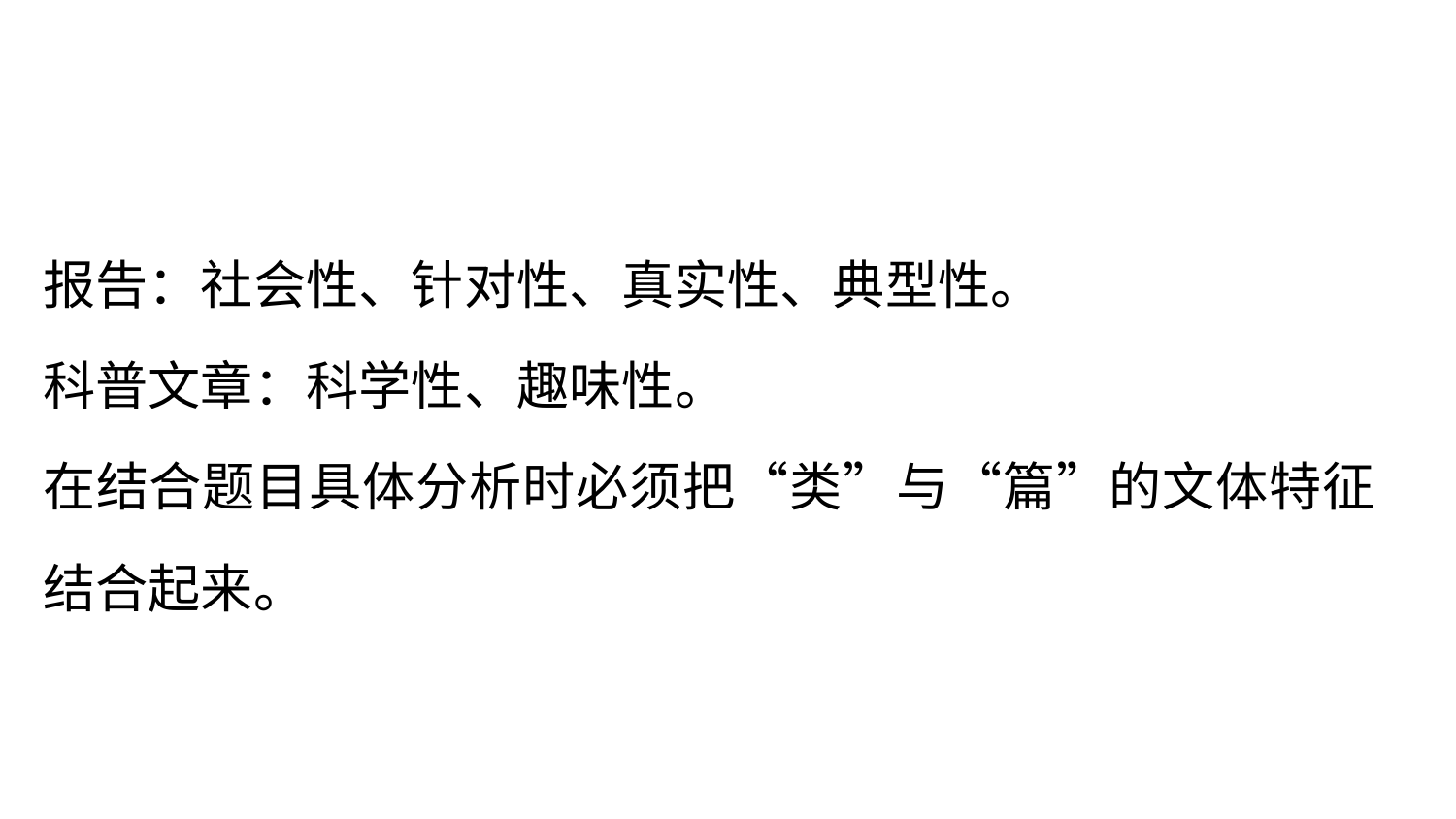

报告：社会性、针对性、真实性、典型性。
科普文章：科学性、趣味性。
在结合题目具体分析时必须把“类”与“篇”的文体特征结合起来。